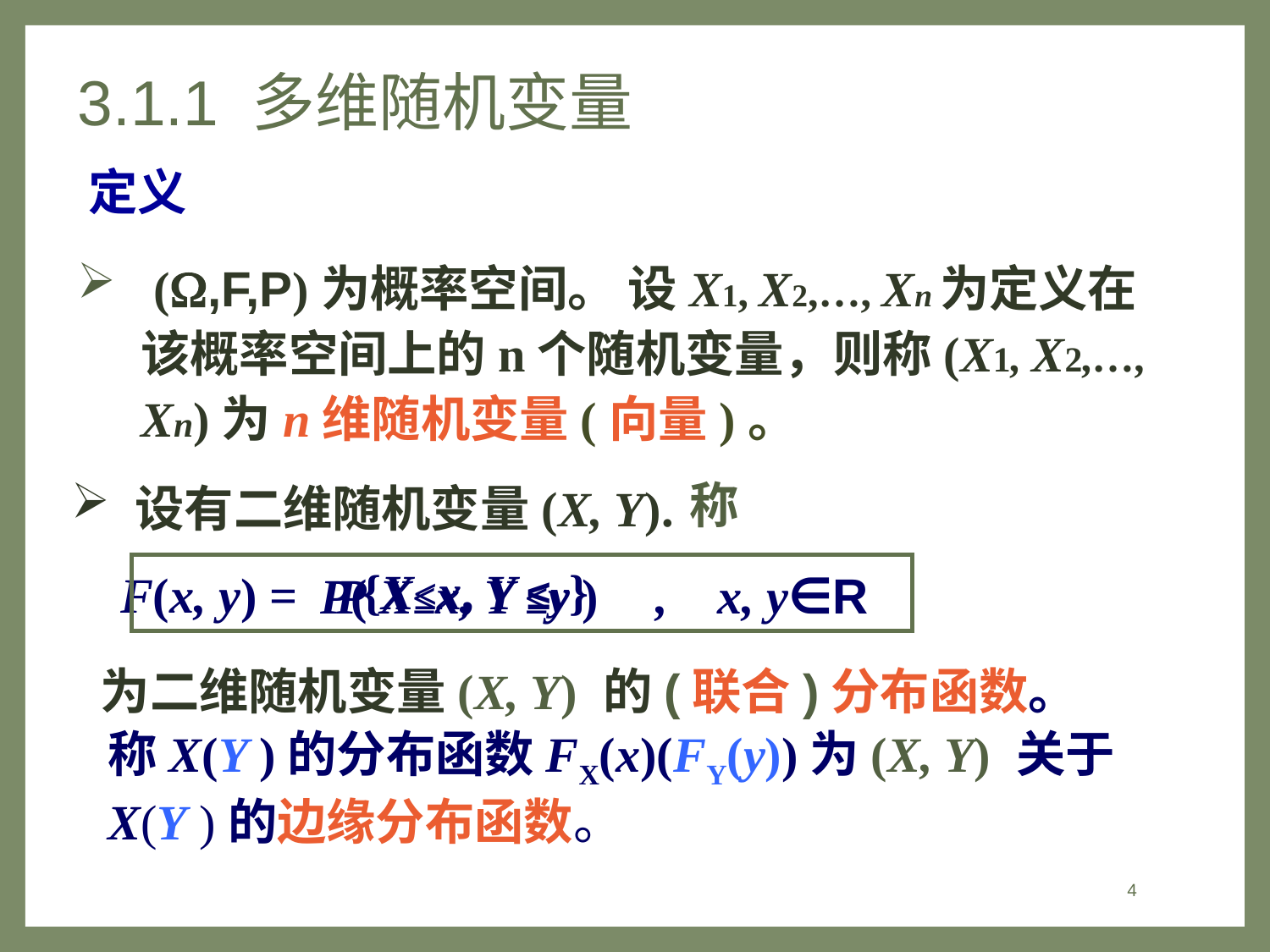

# 3.1.1 多维随机变量
定义
 (Ω,F,P)为概率空间。 设X1, X2,…, Xn为定义在该概率空间上的n个随机变量，则称(X1, X2,…, Xn)为n维随机变量(向量)。
称
设有二维随机变量(X, Y).
{X≤x, Y ≤y}

F(x, y) =
P( X≤x, Y ≤y )
,    x, y∈R
P
为二维随机变量(X, Y) 的(联合)分布函数。
称X(Y )的分布函数FX(x)(FY(y))为(X, Y) 关于
X(Y )的边缘分布函数。
4